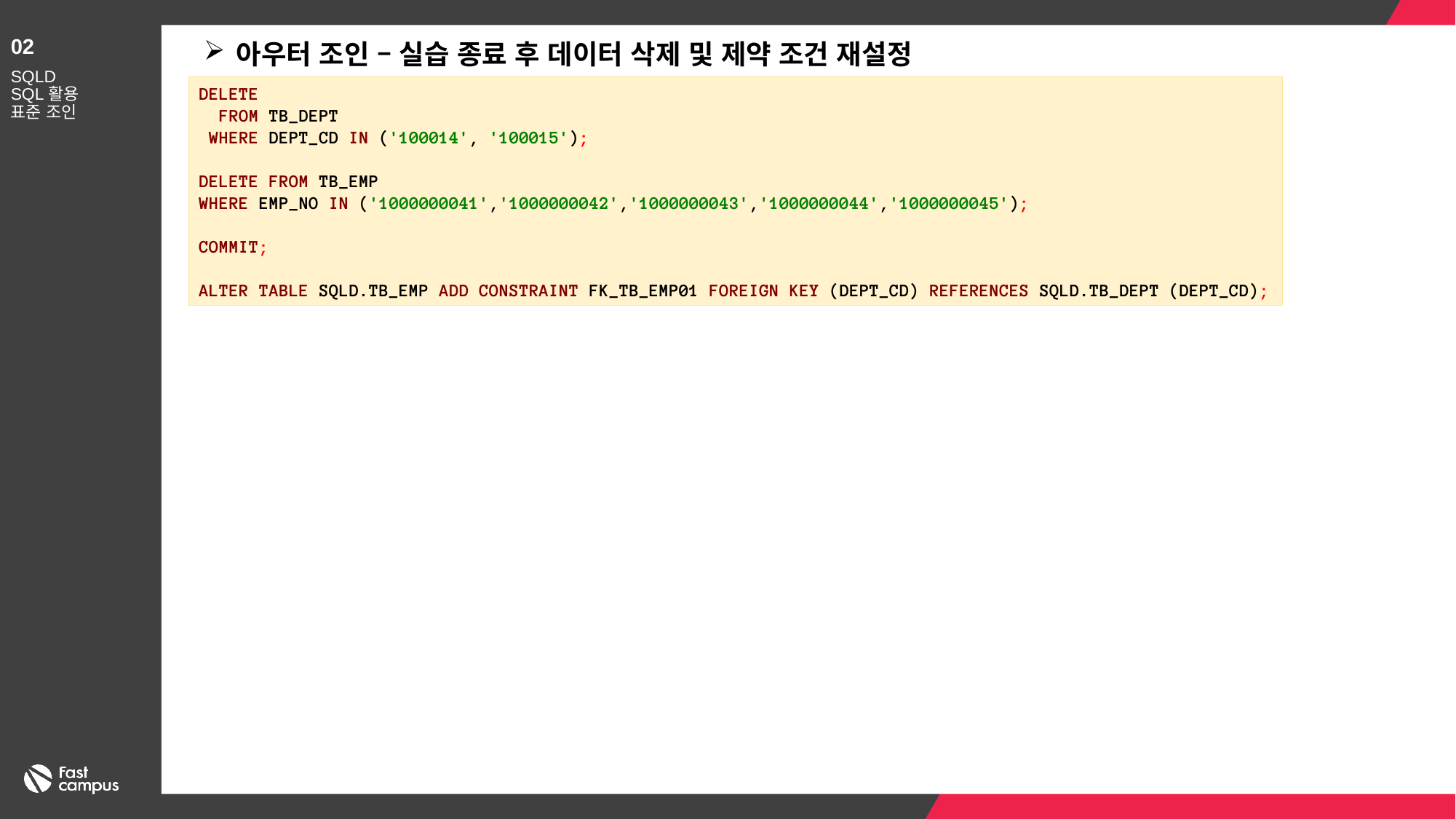

02
아우터 조인 – 실습 종료 후 데이터 삭제 및 제약 조건 재설정
SQLD
SQL활용
표준 조인
DELETE
  FROM TB_DEPT
 WHERE DEPT_CD IN ('100014', '100015');

DELETE FROM TB_EMP
WHERE EMP_NO IN ('1000000041','1000000042','1000000043','1000000044','1000000045');

COMMIT;

ALTER TABLE SQLD.TB_EMP ADD CONSTRAINT FK_TB_EMP01 FOREIGN KEY (DEPT_CD) REFERENCES SQLD.TB_DEPT (DEPT_CD);